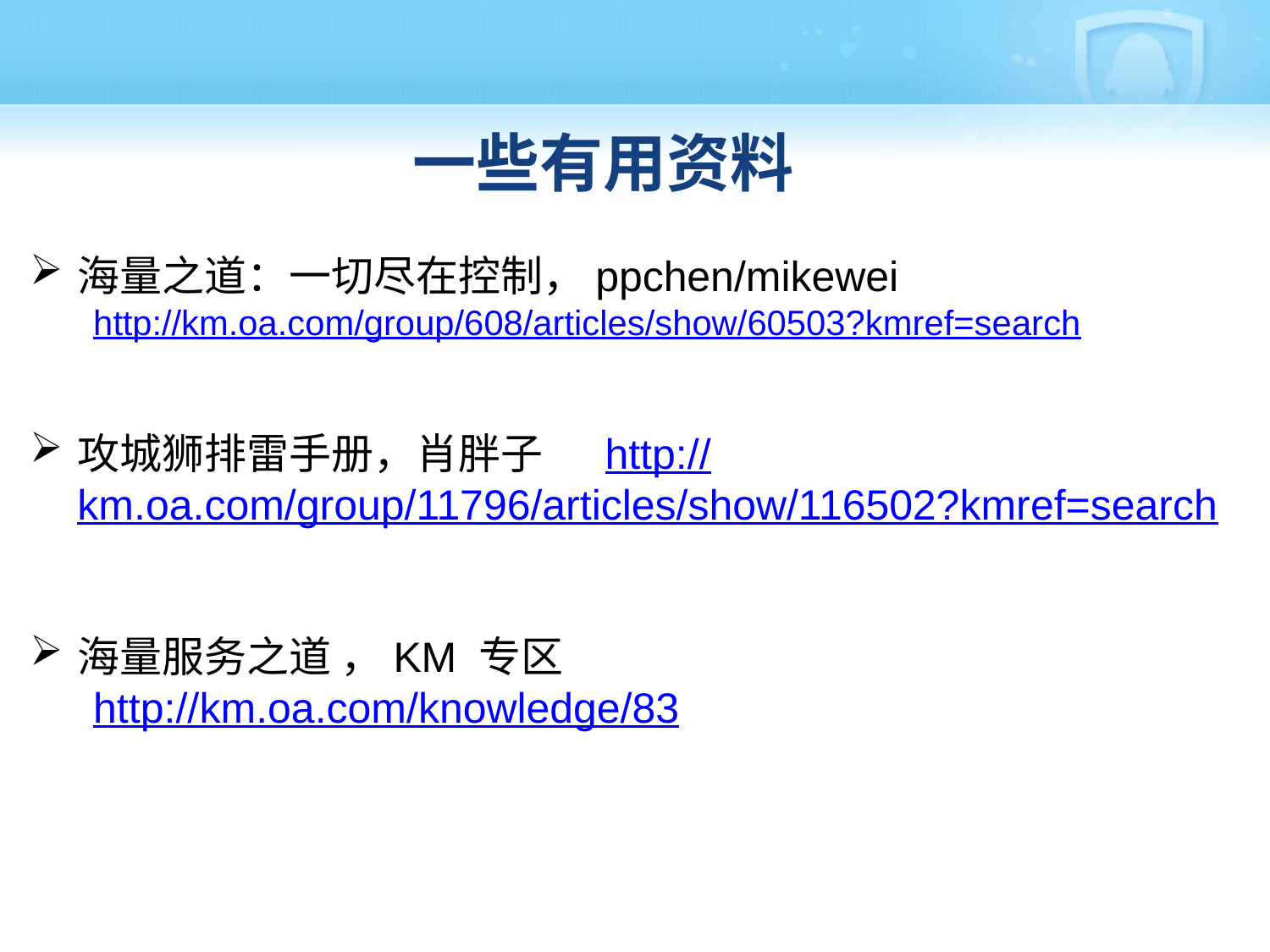

# 一些有用资料
海量之道：一切尽在控制，ppchen/mikewei
http://km.oa.com/group/608/articles/show/60503?kmref=search

攻城狮排雷手册，肖胖子	 http://km.oa.com/group/11796/articles/show/116502?kmref=search

海量服务之道 ，KM 专区
http://km.oa.com/knowledge/83